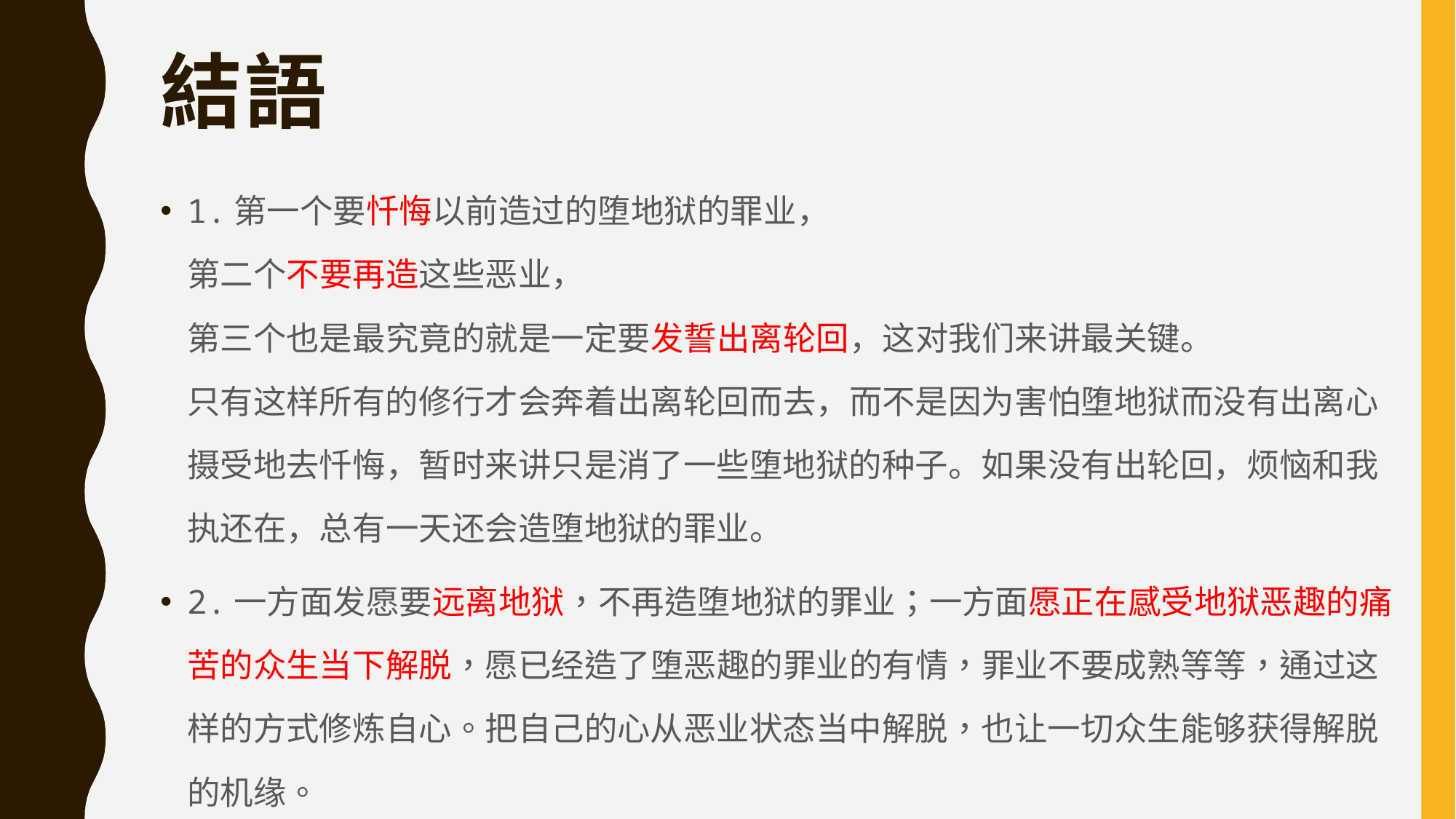

# 結語
1.第一个要忏悔以前造过的堕地狱的罪业，
第二个不要再造这些恶业，
第三个也是最究竟的就是一定要发誓出离轮回，这对我们来讲最关键。
只有这样所有的修行才会奔着出离轮回而去，而不是因为害怕堕地狱而没有出离心摄受地去忏悔，暂时来讲只是消了一些堕地狱的种子。如果没有出轮回，烦恼和我执还在，总有一天还会造堕地狱的罪业。
2.一方面发愿要远离地狱，不再造堕地狱的罪业；一方面愿正在感受地狱恶趣的痛苦的众生当下解脱，愿已经造了堕恶趣的罪业的有情，罪业不要成熟等等，通过这样的方式修炼自心。把自己的心从恶业状态当中解脱，也让一切众生能够获得解脱的机缘。